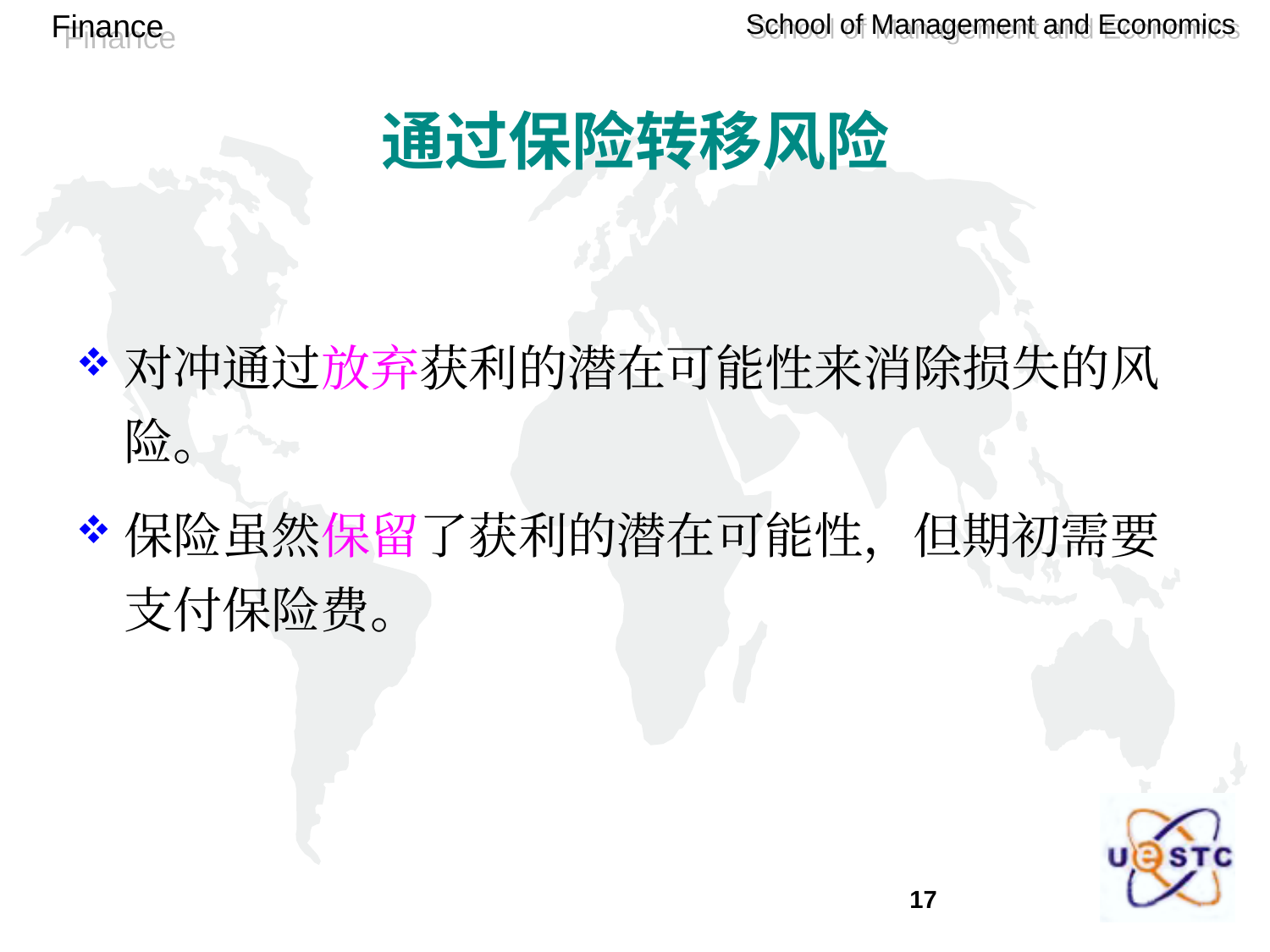

通过保险转移风险
对冲通过放弃获利的潜在可能性来消除损失的风险。
保险虽然保留了获利的潜在可能性，但期初需要支付保险费。